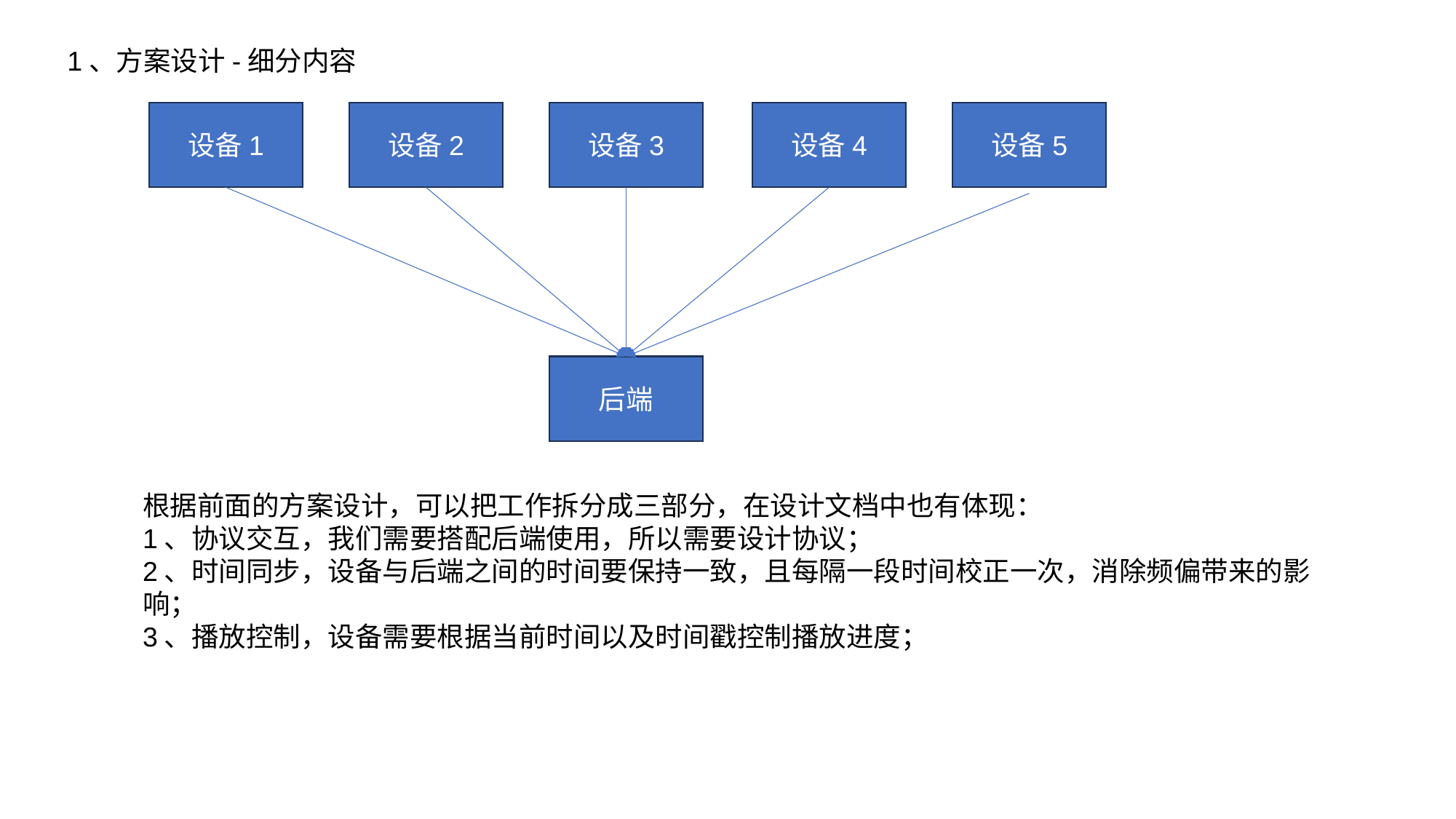

1、方案设计-细分内容
设备1
设备2
设备3
设备4
设备5
后端
根据前面的方案设计，可以把工作拆分成三部分，在设计文档中也有体现：
1、协议交互，我们需要搭配后端使用，所以需要设计协议；
2、时间同步，设备与后端之间的时间要保持一致，且每隔一段时间校正一次，消除频偏带来的影响；
3、播放控制，设备需要根据当前时间以及时间戳控制播放进度；